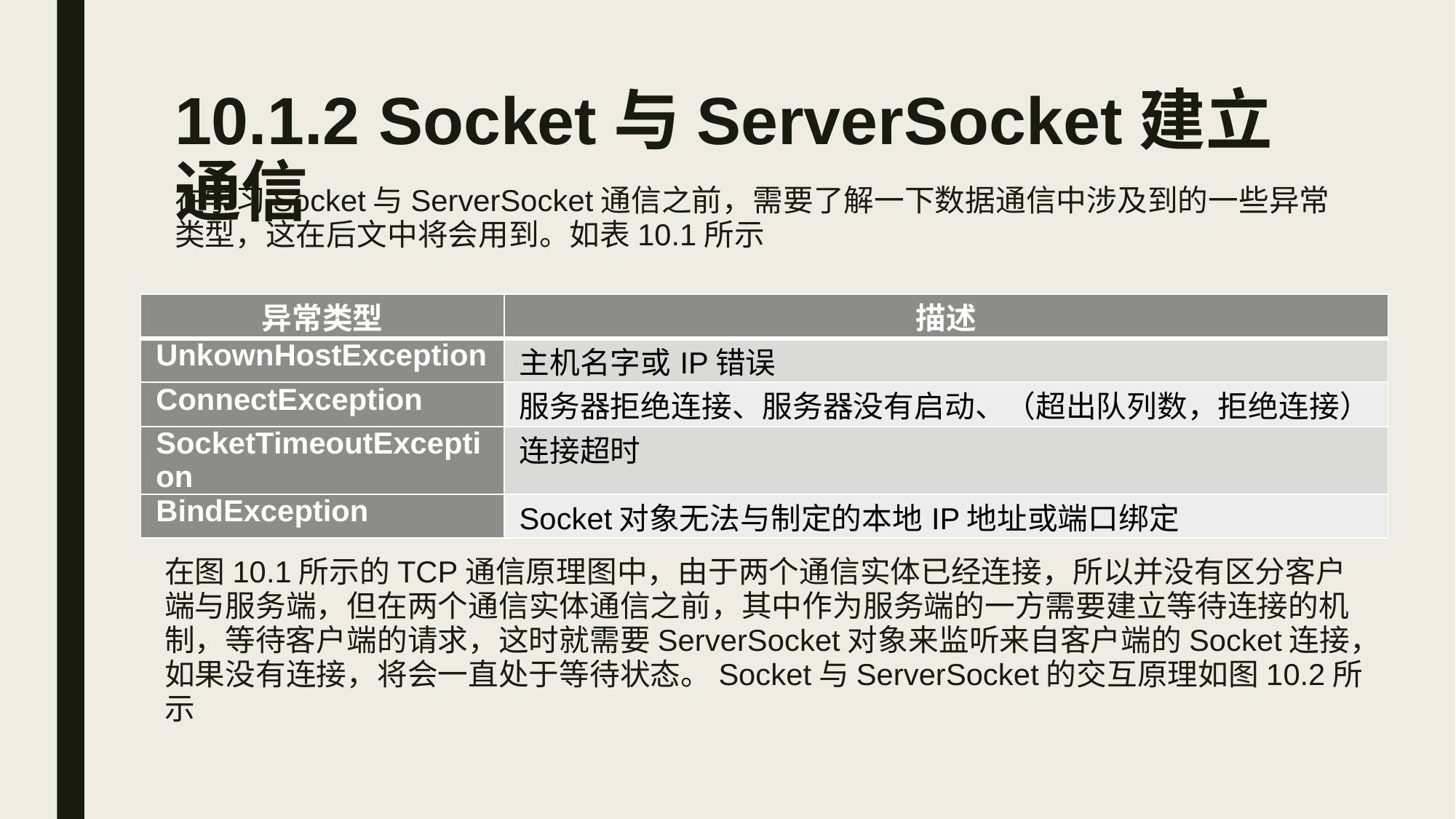

# 10.1.2 Socket与ServerSocket建立通信
在学习Socket与ServerSocket通信之前，需要了解一下数据通信中涉及到的一些异常类型，这在后文中将会用到。如表10.1所示
| 异常类型 | 描述 |
| --- | --- |
| UnkownHostException | 主机名字或IP错误 |
| ConnectException | 服务器拒绝连接、服务器没有启动、（超出队列数，拒绝连接） |
| SocketTimeoutException | 连接超时 |
| BindException | Socket对象无法与制定的本地IP地址或端口绑定 |
在图10.1所示的TCP通信原理图中，由于两个通信实体已经连接，所以并没有区分客户端与服务端，但在两个通信实体通信之前，其中作为服务端的一方需要建立等待连接的机制，等待客户端的请求，这时就需要ServerSocket对象来监听来自客户端的Socket连接，如果没有连接，将会一直处于等待状态。Socket与ServerSocket的交互原理如图10.2所示